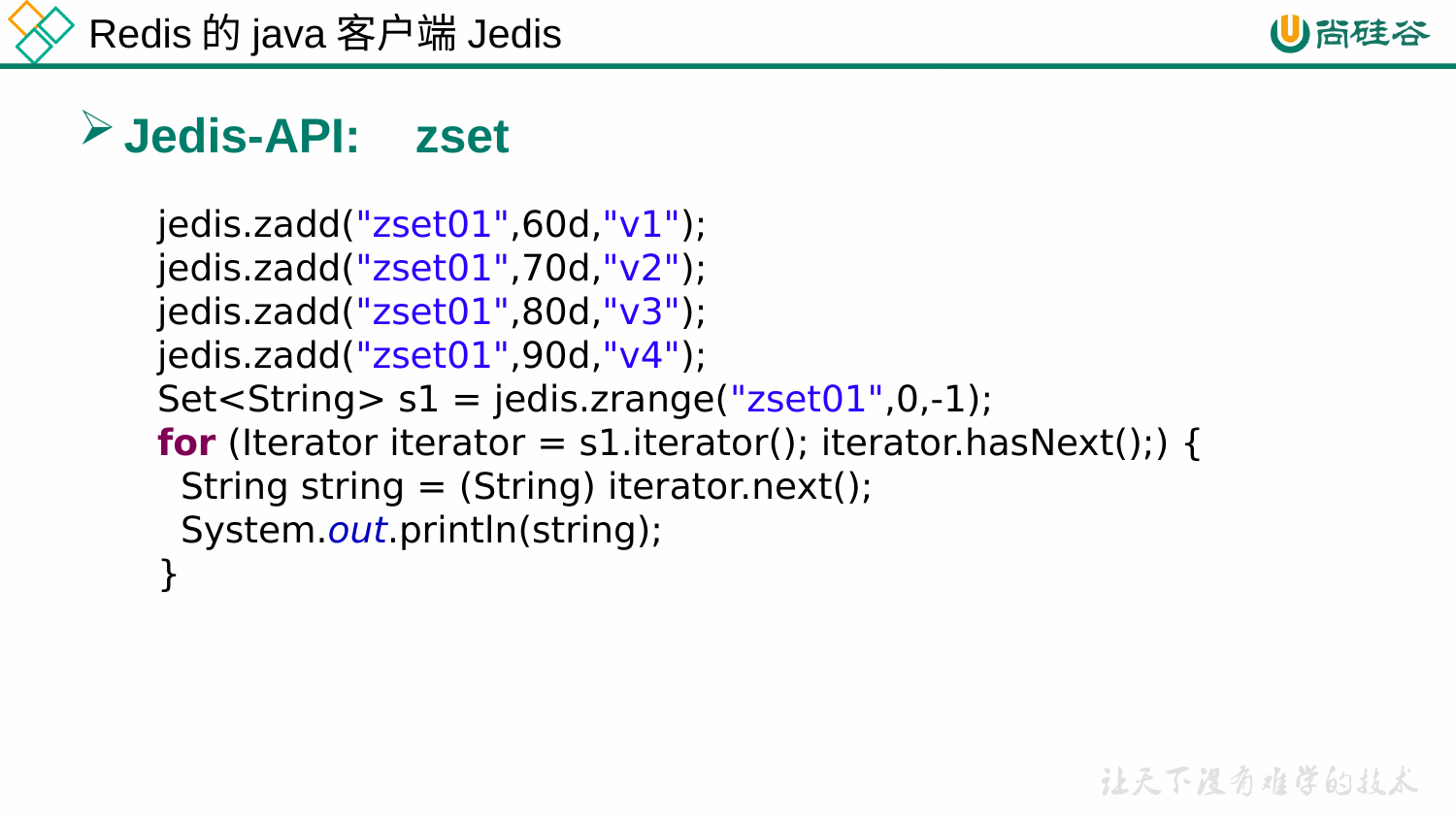

Redis的java客户端Jedis
Jedis-API:    zset
     jedis.zadd("zset01",60d,"v1");
     jedis.zadd("zset01",70d,"v2");
     jedis.zadd("zset01",80d,"v3");
     jedis.zadd("zset01",90d,"v4");
     Set<String> s1 = jedis.zrange("zset01",0,-1);
     for (Iterator iterator = s1.iterator(); iterator.hasNext();) {
       String string = (String) iterator.next();
       System.out.println(string);
     }